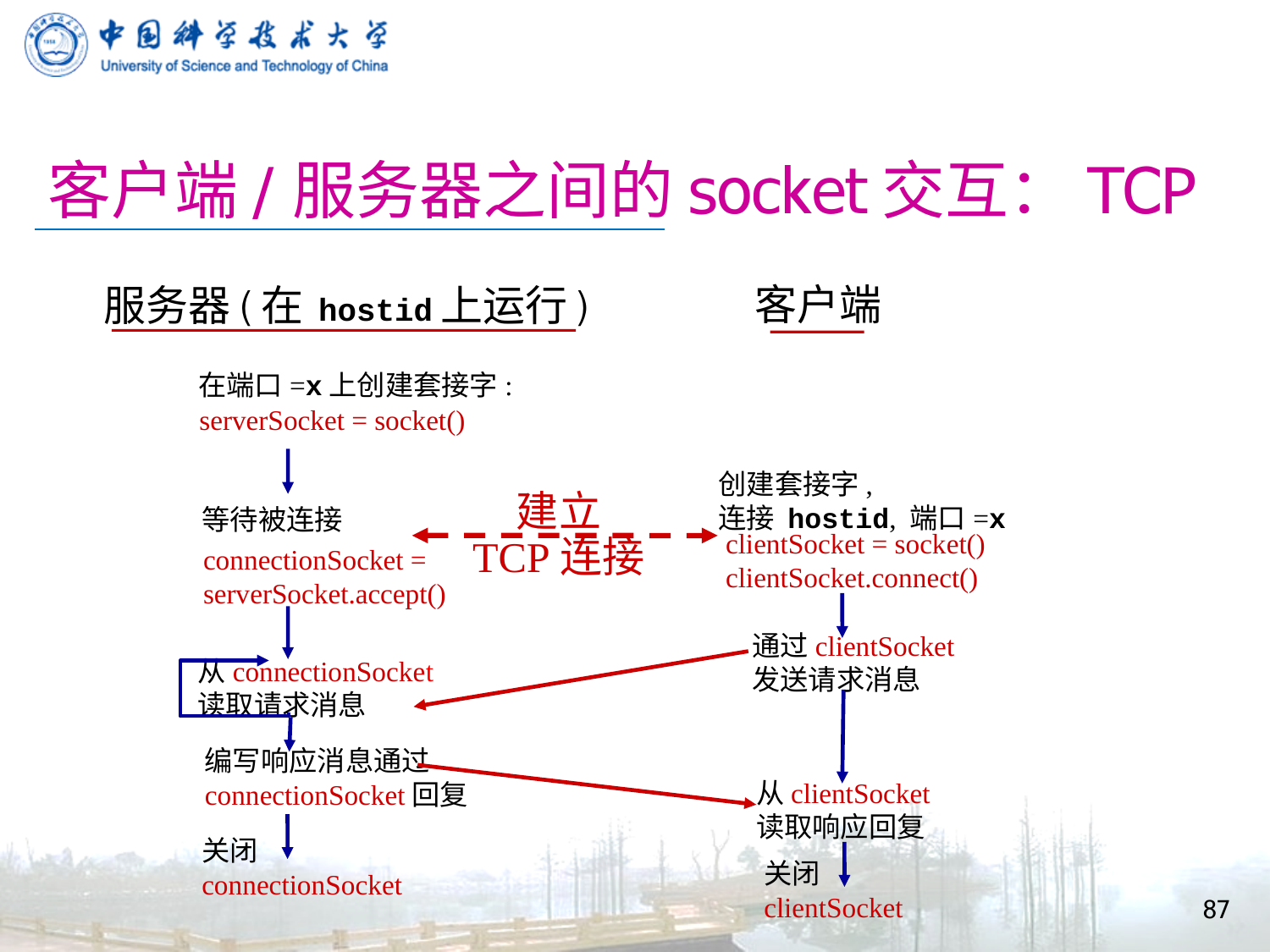

# 客户端/服务器之间的socket交互：TCP
客户端
服务器(在 hostid上运行)

在端口=x上创建套接字:
serverSocket = socket()

创建套接字,
连接 hostid, 端口=x
clientSocket = socket()
clientSocket.connect()
建立
TCP连接

等待被连接
connectionSocket =
serverSocket.accept()

通过clientSocket
发送请求消息

从connectionSocket
读取请求消息

编写响应消息通过
connectionSocket回复

从clientSocket
读取响应回复

关闭
clientSocket

关闭
connectionSocket
87